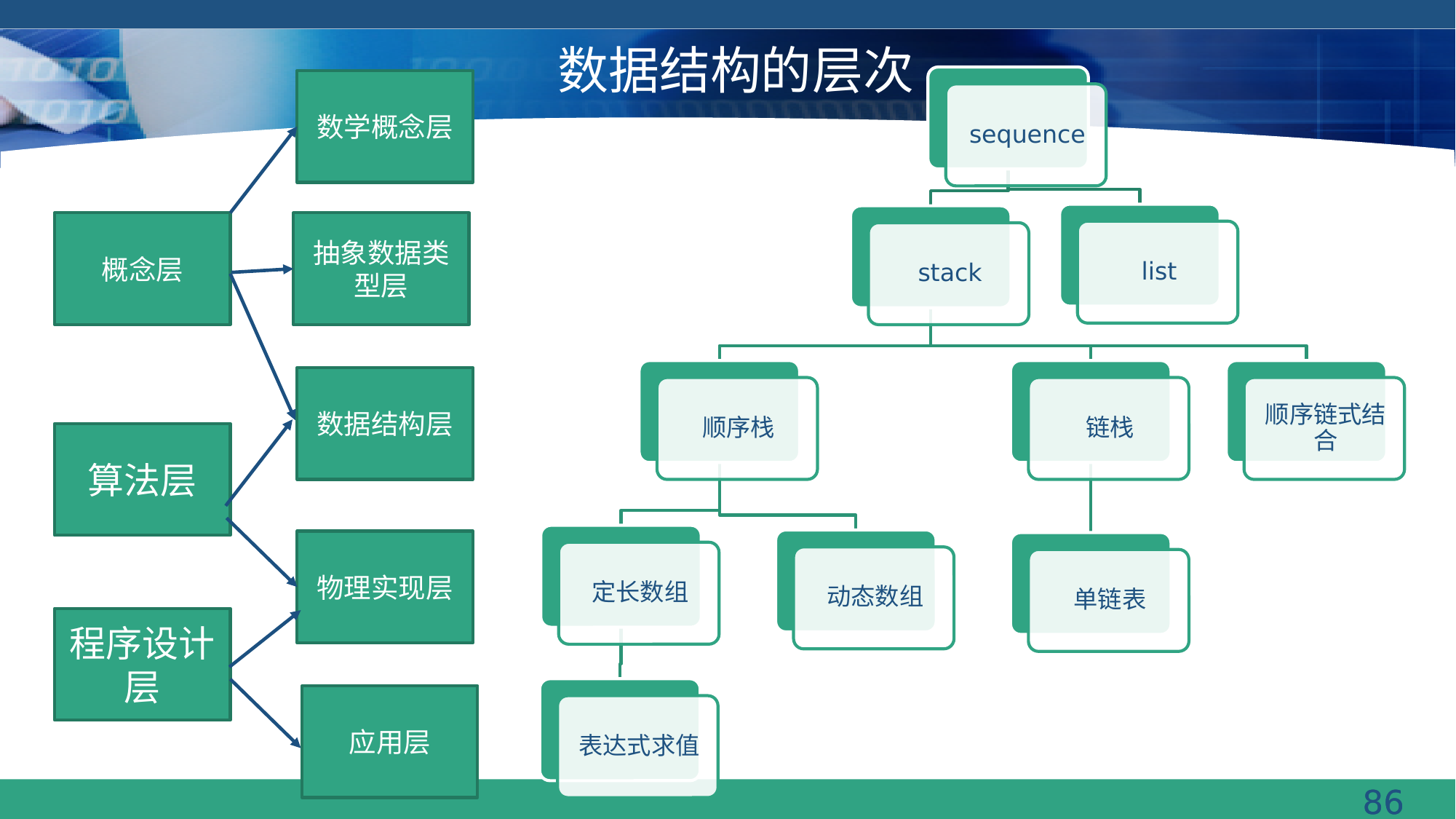

# 数据结构的层次
数学概念层
sequence
list
stack
顺序栈
定长数组
表达式求值
动态数组
链栈
单链表
顺序链式结合
概念层
抽象数据类型层
数据结构层
算法层
物理实现层
程序设计层
应用层